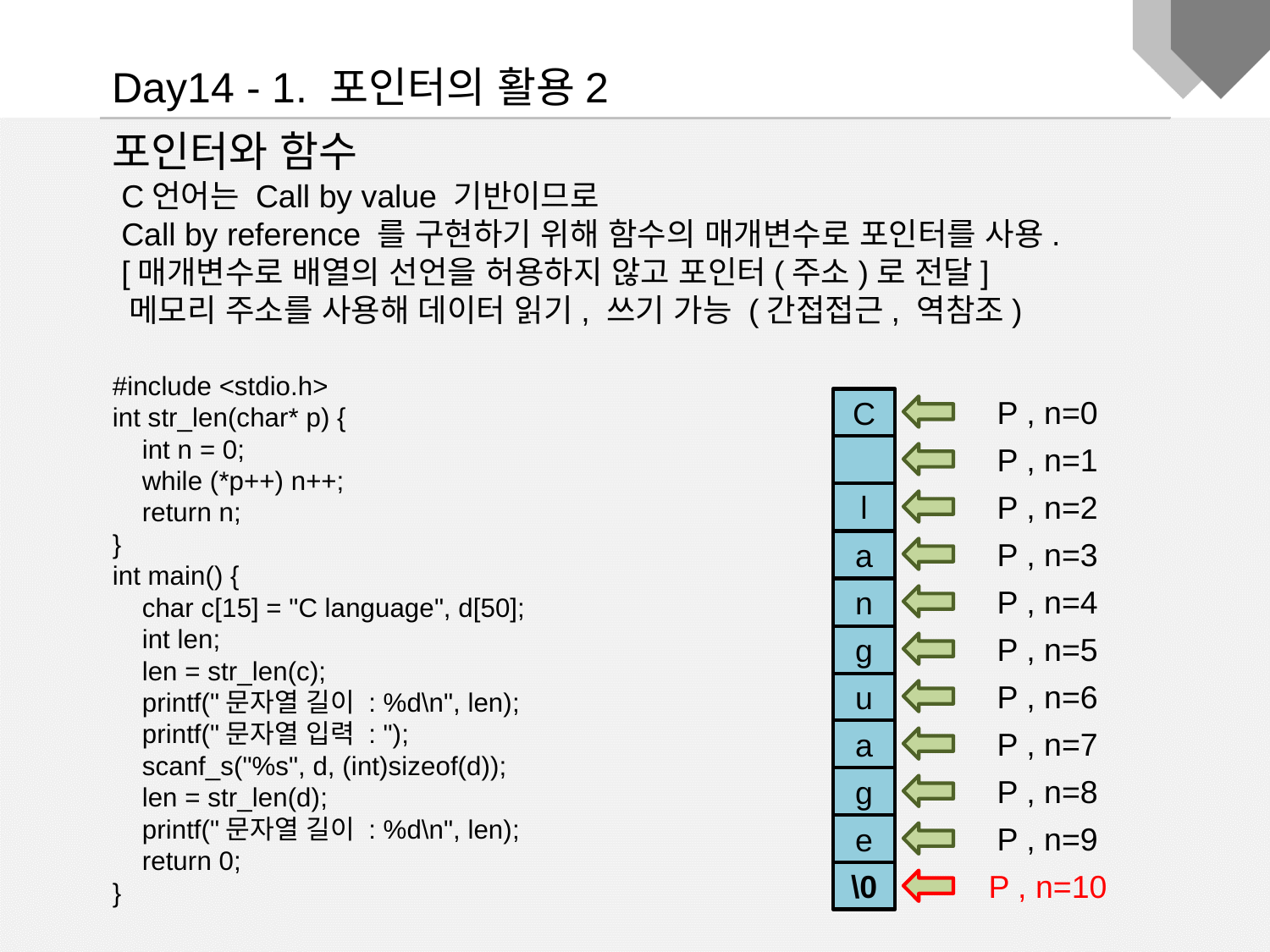

Day14 - 1. 포인터의 활용2
포인터와 함수
 C언어는 Call by value 기반이므로
 Call by reference 를 구현하기 위해 함수의 매개변수로 포인터를 사용.
 [매개변수로 배열의 선언을 허용하지 않고 포인터(주소)로 전달]
 메모리 주소를 사용해 데이터 읽기, 쓰기 가능 (간접접근, 역참조)
#include <stdio.h>
int str_len(char* p) {
    int n = 0;
    while (*p++) n++;
    return n;
}
int main() {
    char c[15] = "C language", d[50];
    int len;
    len = str_len(c);
    printf("문자열 길이 : %d\n", len);
    printf("문자열 입력 : ");
    scanf_s("%s", d, (int)sizeof(d));
    len = str_len(d);
    printf("문자열 길이 : %d\n", len);
    return 0;
}
P , n=0
C

P , n=1

P , n=2
l

P , n=3
a

P , n=4
n

P , n=5
g

P , n=6
u

P , n=7
a

P , n=8
g

P , n=9
e

P , n=10
\0